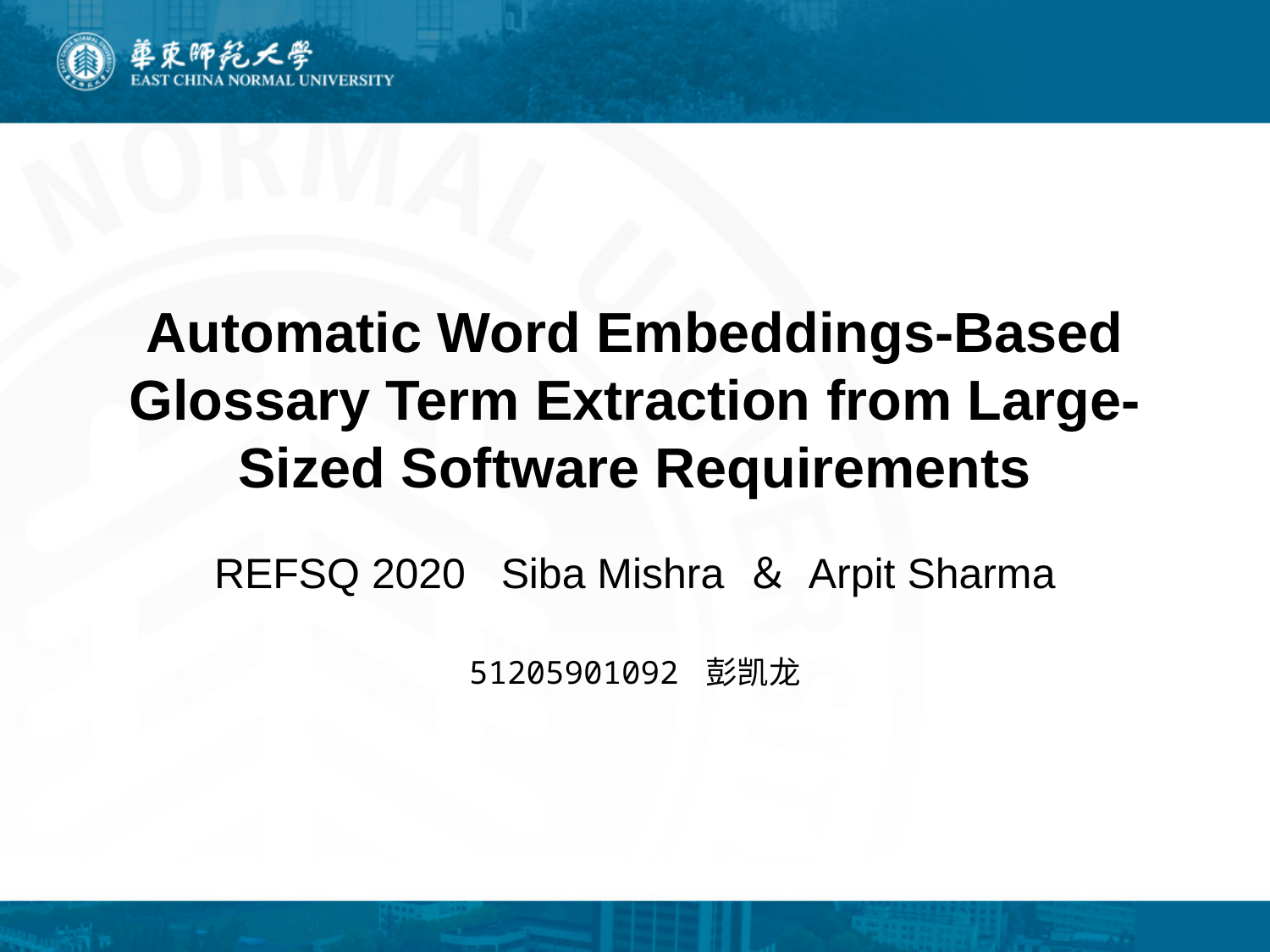

# Automatic Word Embeddings-Based Glossary Term Extraction from Large-Sized Software Requirements
REFSQ 2020   Siba Mishra ＆ Arpit Sharma

51205901092 彭凯龙